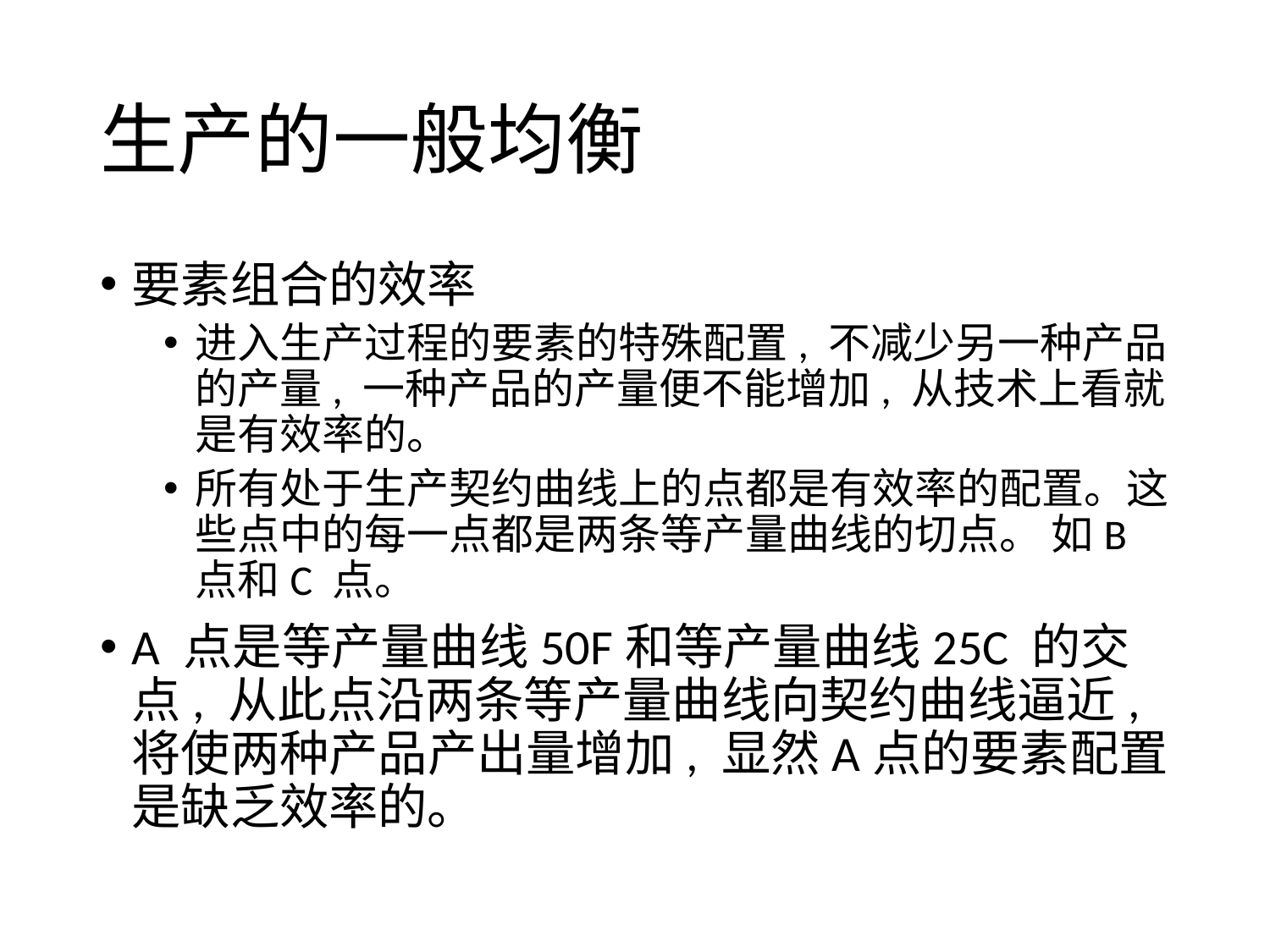

# 生产的一般均衡
要素组合的效率
进入生产过程的要素的特殊配置, 不减少另一种产品的产量, 一种产品的产量便不能增加, 从技术上看就是有效率的。
所有处于生产契约曲线上的点都是有效率的配置。这些点中的每一点都是两条等产量曲线的切点。 如B 点和C 点。
A 点是等产量曲线50F和等产量曲线25C 的交点, 从此点沿两条等产量曲线向契约曲线逼近,将使两种产品产出量增加, 显然A点的要素配置是缺乏效率的。